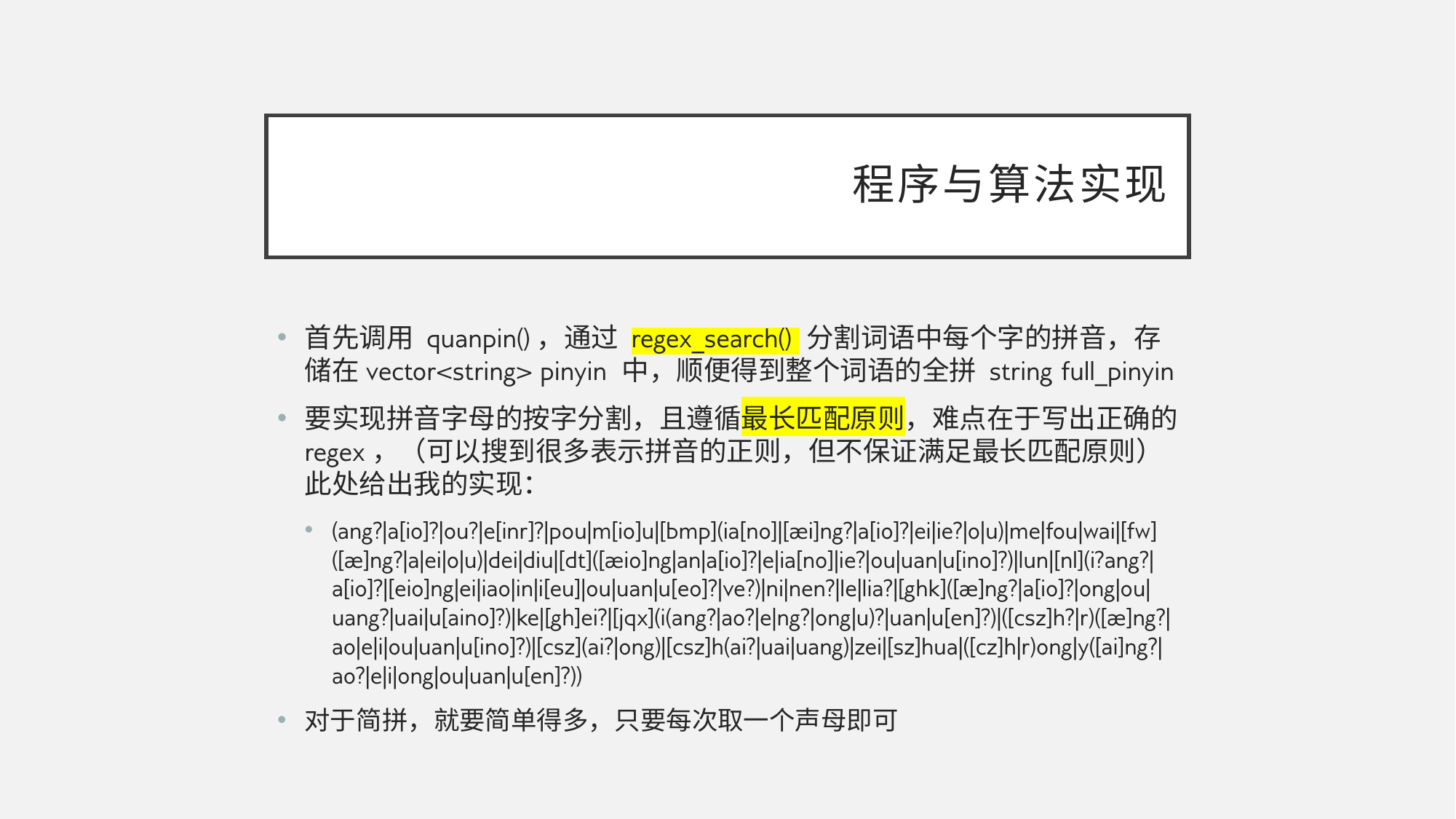

# 程序与算法实现
首先调用 quanpin()，通过 regex_search() 分割词语中每个字的拼音，存储在vector<string> pinyin 中，顺便得到整个词语的全拼 string full_pinyin
要实现拼音字母的按字分割，且遵循最长匹配原则，难点在于写出正确的regex，（可以搜到很多表示拼音的正则，但不保证满足最长匹配原则）此处给出我的实现：
(ang?|a[io]?|ou?|e[inr]?|pou|m[io]u|[bmp](ia[no]|[aei]ng?|a[io]?|ei|ie?|o|u)|me|fou|wai|[fw]([ae]ng?|a|ei|o|u)|dei|diu|[dt]([aeio]ng|an|a[io]?|e|ia[no]|ie?|ou|uan|u[ino]?)|lun|[nl](i?ang?|a[io]?|[eio]ng|ei|iao|in|i[eu]|ou|uan|u[eo]?|ve?)|ni|nen?|le|lia?|[ghk]([ae]ng?|a[io]?|ong|ou|uang?|uai|u[aino]?)|ke|[gh]ei?|[jqx](i(ang?|ao?|e|ng?|ong|u)?|uan|u[en]?)|([csz]h?|r)([ae]ng?|ao|e|i|ou|uan|u[ino]?)|[csz](ai?|ong)|[csz]h(ai?|uai|uang)|zei|[sz]hua|([cz]h|r)ong|y([ai]ng?|ao?|e|i|ong|ou|uan|u[en]?))
对于简拼，就要简单得多，只要每次取一个声母即可